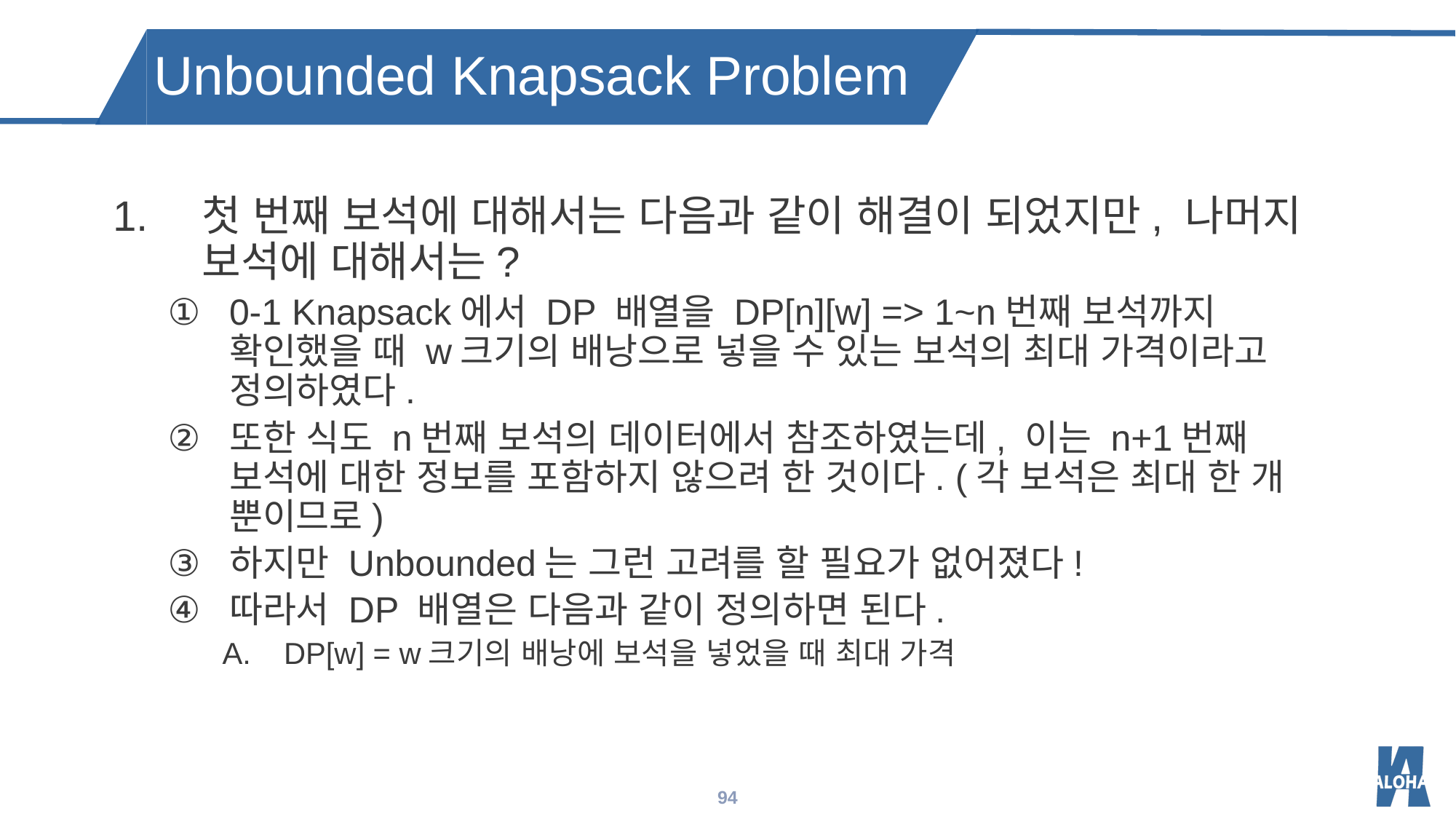

Unbounded Knapsack Problem
첫 번째 보석에 대해서는 다음과 같이 해결이 되었지만, 나머지 보석에 대해서는?
0-1 Knapsack에서 DP 배열을 DP[n][w] => 1~n번째 보석까지 확인했을 때 w크기의 배낭으로 넣을 수 있는 보석의 최대 가격이라고 정의하였다.
또한 식도 n번째 보석의 데이터에서 참조하였는데, 이는 n+1번째 보석에 대한 정보를 포함하지 않으려 한 것이다. (각 보석은 최대 한 개 뿐이므로)
하지만 Unbounded는 그런 고려를 할 필요가 없어졌다!
따라서 DP 배열은 다음과 같이 정의하면 된다.
DP[w] = w크기의 배낭에 보석을 넣었을 때 최대 가격
94